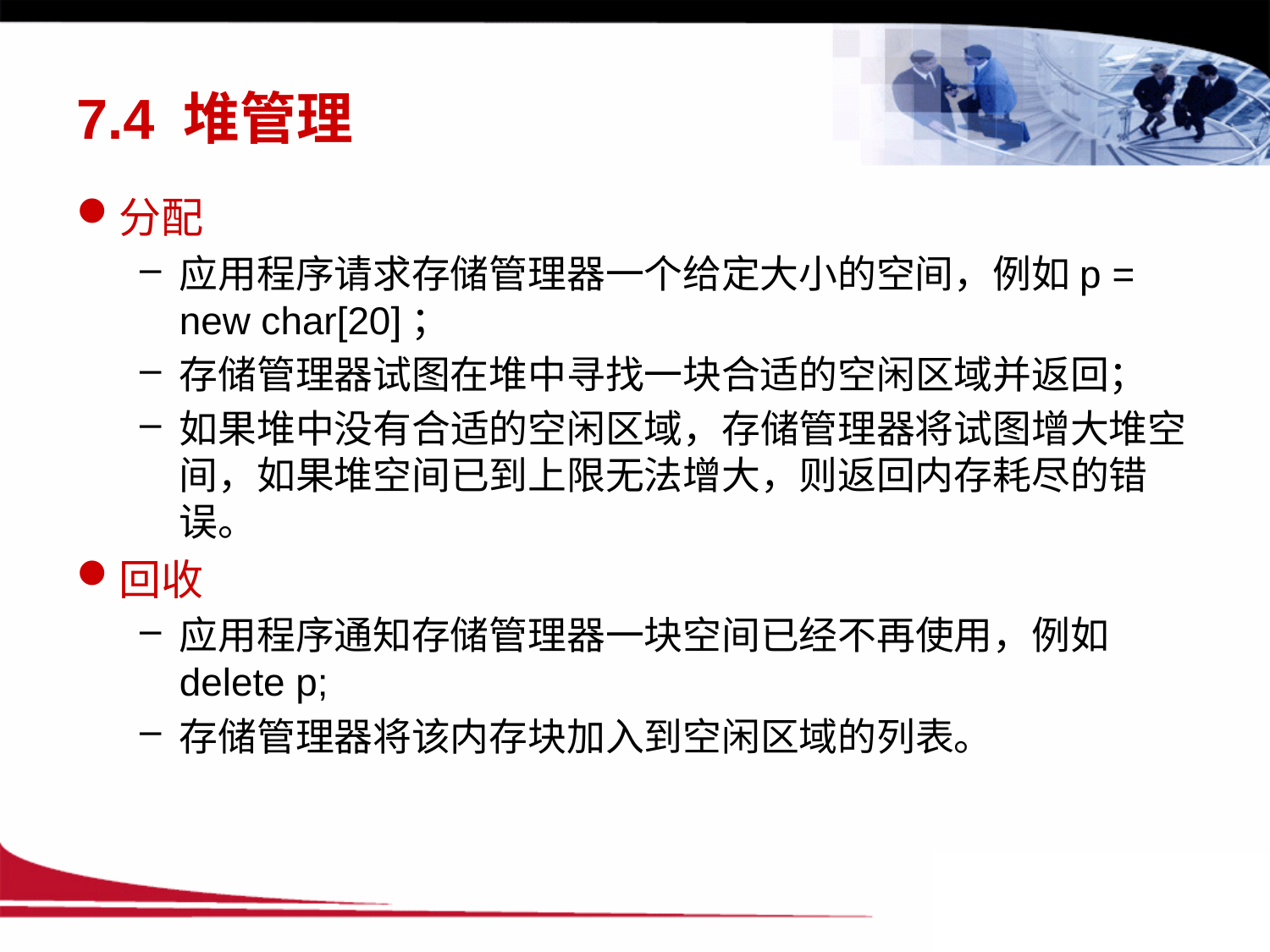

# 7.4 堆管理
分配
应用程序请求存储管理器一个给定大小的空间，例如p = new char[20]；
存储管理器试图在堆中寻找一块合适的空闲区域并返回；
如果堆中没有合适的空闲区域，存储管理器将试图增大堆空间，如果堆空间已到上限无法增大，则返回内存耗尽的错误。
回收
应用程序通知存储管理器一块空间已经不再使用，例如delete p;
存储管理器将该内存块加入到空闲区域的列表。